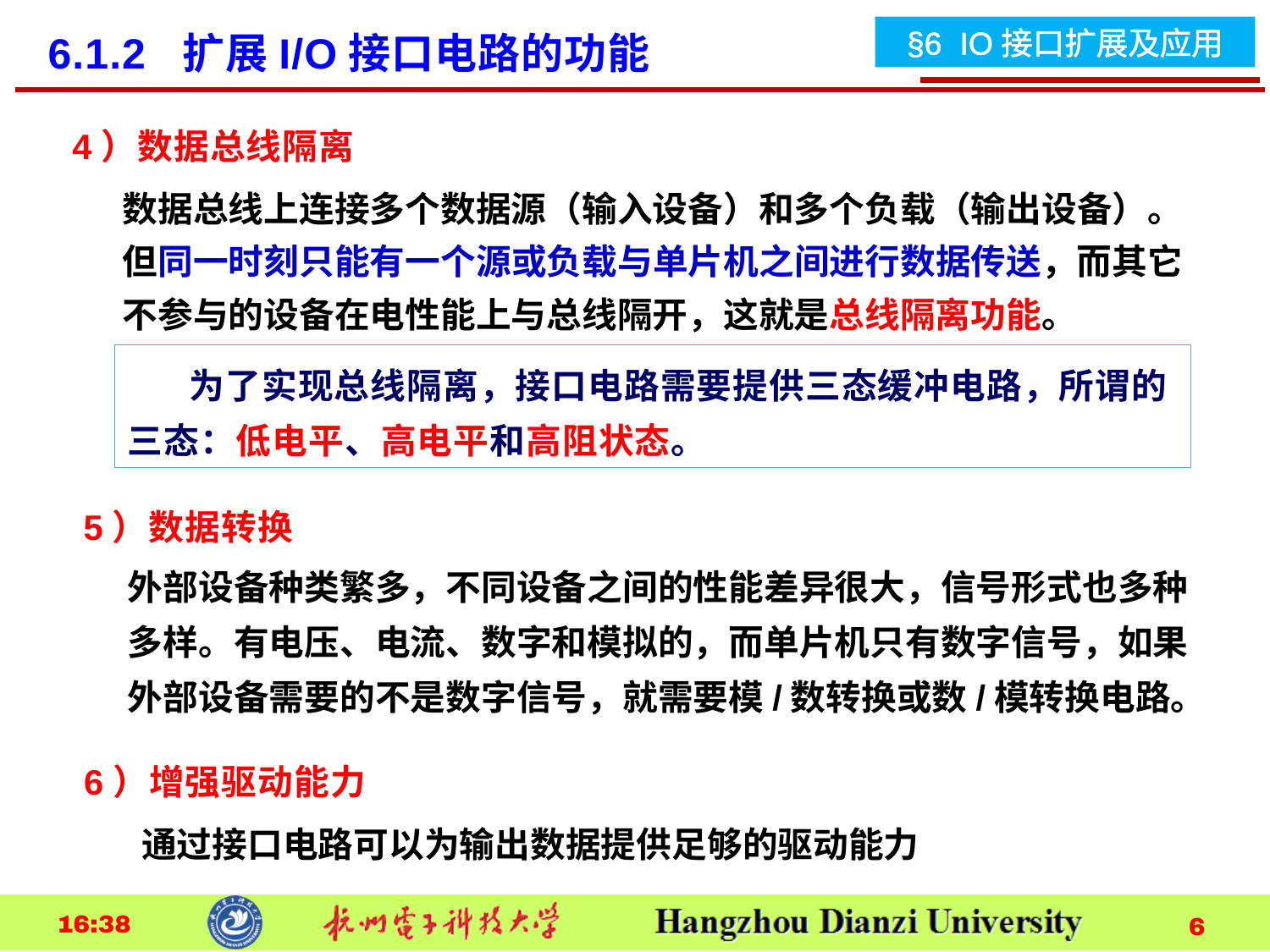

6.1.2  扩展I/O接口电路的功能
4）数据总线隔离
数据总线上连接多个数据源（输入设备）和多个负载（输出设备）。但同一时刻只能有一个源或负载与单片机之间进行数据传送，而其它不参与的设备在电性能上与总线隔开，这就是总线隔离功能。
      为了实现总线隔离，接口电路需要提供三态缓冲电路，所谓的三态：低电平、高电平和高阻状态。
5）数据转换
外部设备种类繁多，不同设备之间的性能差异很大，信号形式也多种多样。有电压、电流、数字和模拟的，而单片机只有数字信号，如果外部设备需要的不是数字信号，就需要模/数转换或数/模转换电路。
6）增强驱动能力
通过接口电路可以为输出数据提供足够的驱动能力